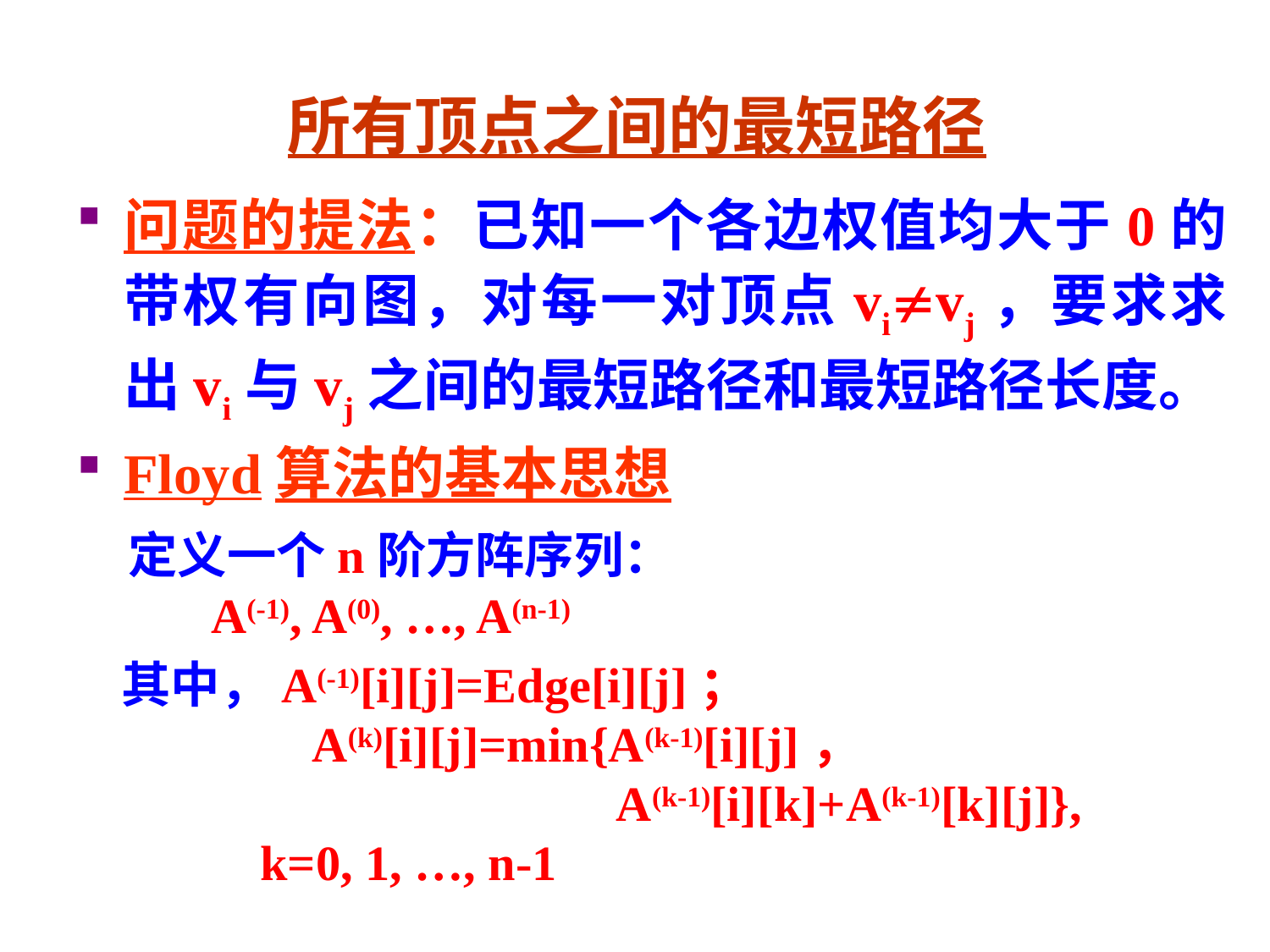

# 所有顶点之间的最短路径
问题的提法：已知一个各边权值均大于0的带权有向图，对每一对顶点vi≠vj，要求求出vi与vj之间的最短路径和最短路径长度。
Floyd算法的基本思想
   定义一个n阶方阵序列：
           A(-1), A(0), …, A(n-1)
   其中，A(-1)[i][j]=Edge[i][j]；
     	     A(k)[i][j]=min{A(k-1)[i][j]，
                                            A(k-1)[i][k]+A(k-1)[k][j]},
               k=0, 1, …, n-1
152